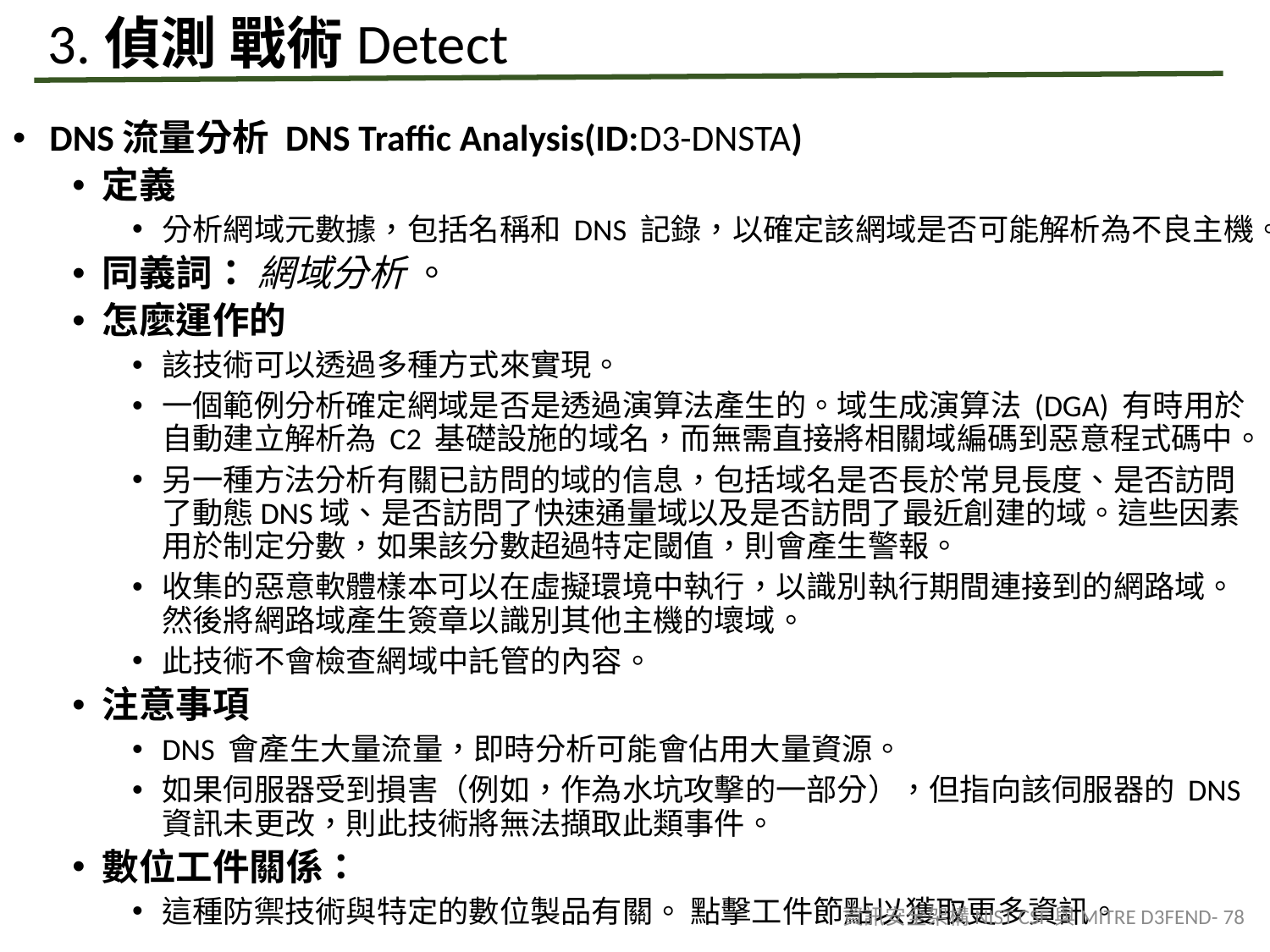

# 3.偵測 戰術Detect
DNS流量分析 DNS Traffic Analysis(ID:D3-DNSTA)
定義
分析網域元數據，包括名稱和 DNS 記錄，以確定該網域是否可能解析為不良主機。
同義詞： 網域分析 。
怎麼運作的
該技術可以透過多種方式來實現。
一個範例分析確定網域是否是透過演算法產生的。域生成演算法 (DGA) 有時用於自動建立解析為 C2 基礎設施的域名，而無需直接將相關域編碼到惡意程式碼中。
另一種方法分析有關已訪問的域的信息，包括域名是否長於常見長度、是否訪問了動態DNS域、是否訪問了快速通量域以及是否訪問了最近創建的域。這些因素用於制定分數，如果該分數超過特定閾值，則會產生警報。
收集的惡意軟體樣本可以在虛擬環境中執行，以識別執行期間連接到的網路域。然後將網路域產生簽章以識別其他主機的壞域。
此技術不會檢查網域中託管的內容。
注意事項
DNS 會產生大量流量，即時分析可能會佔用大量資源。
如果伺服器受到損害（例如，作為水坑攻擊的一部分），但指向該伺服器的 DNS 資訊未更改，則此技術將無法擷取此類事件。
數位工件關係：
這種防禦技術與特定的數位製品有關。 點擊工件節點以獲取更多資訊。
資訊安全架構NIST CSF與MITRE D3FEND- 78